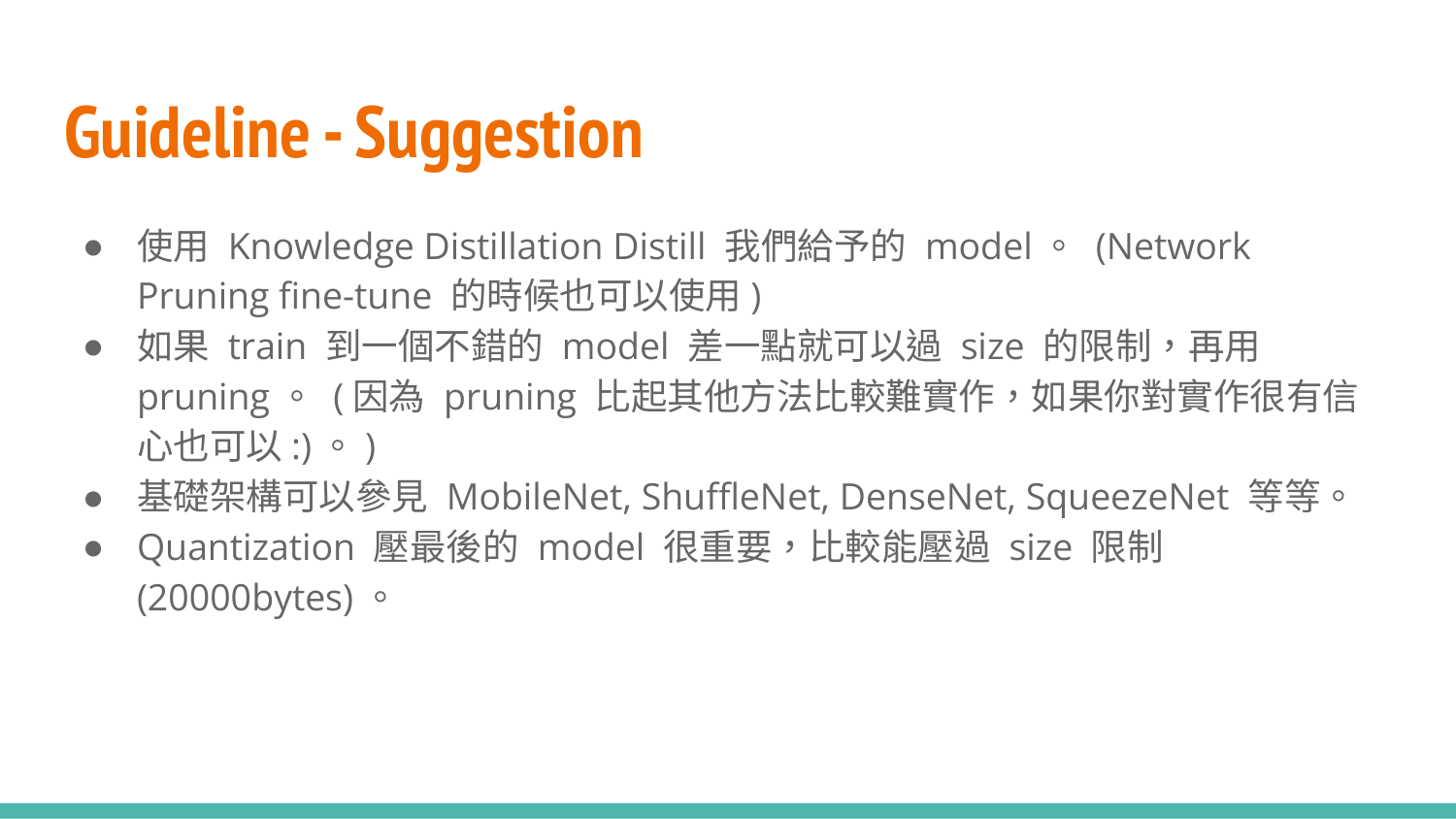

# Guideline - Suggestion
使用 Knowledge Distillation Distill 我們給予的 model。 (Network Pruning fine-tune 的時候也可以使用)
如果 train 到一個不錯的 model 差一點就可以過 size 的限制，再用 pruning。 (因為 pruning 比起其他方法比較難實作，如果你對實作很有信心也可以:)。)
基礎架構可以參見 MobileNet, ShuffleNet, DenseNet, SqueezeNet 等等。
Quantization 壓最後的 model 很重要，比較能壓過 size 限制 (20000bytes)。